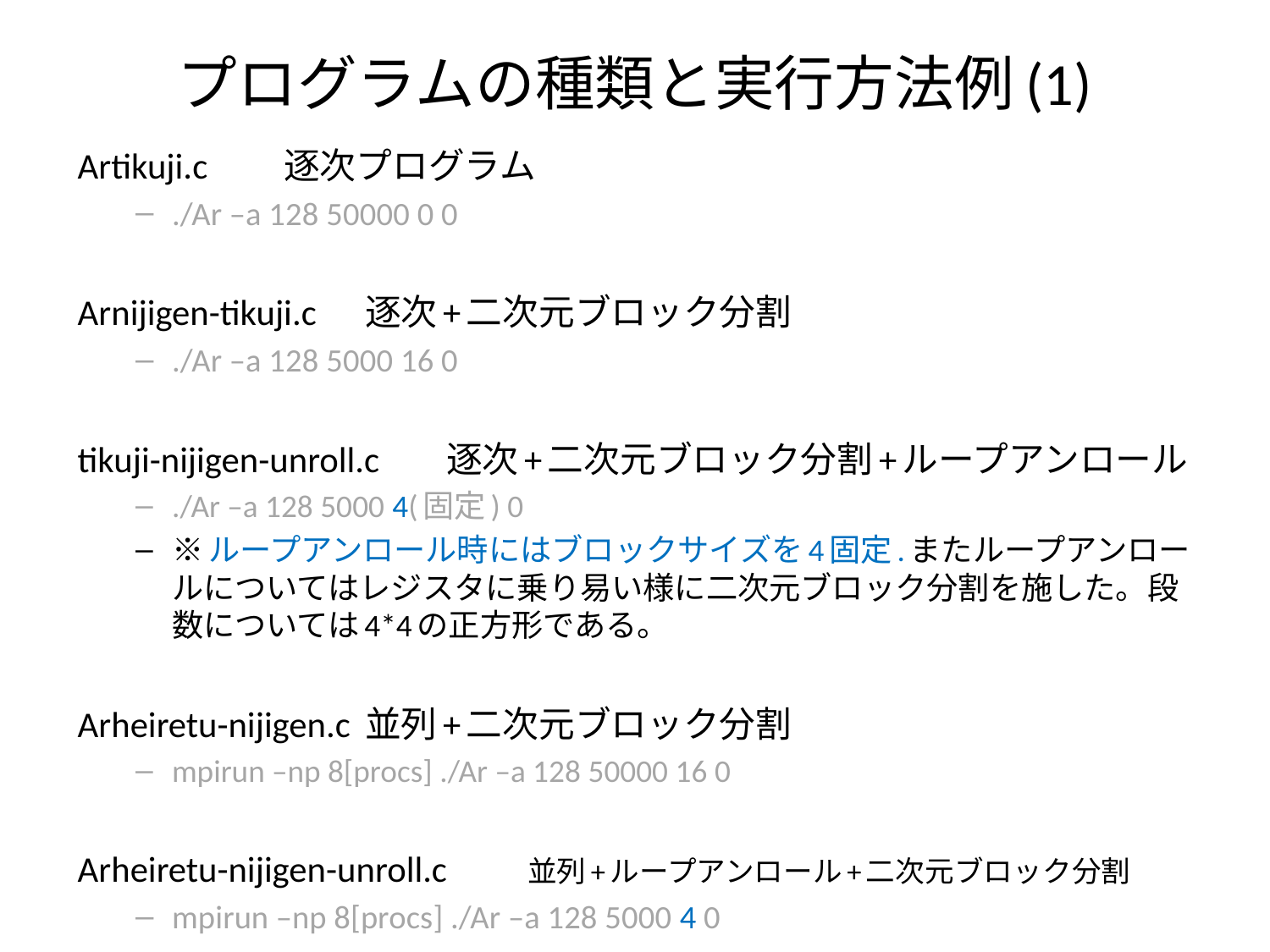

# プログラムの種類と実行方法例(1)
Artikuji.c	逐次プログラム
./Ar –a 128 50000 0 0

Arnijigen-tikuji.c	逐次+二次元ブロック分割
./Ar –a 128 5000 16 0

tikuji-nijigen-unroll.c	逐次+二次元ブロック分割+ループアンロール
./Ar –a 128 5000 4(固定) 0
※ループアンロール時にはブロックサイズを4固定.またループアンロールについてはレジスタに乗り易い様に二次元ブロック分割を施した。段数については4*4の正方形である。

Arheiretu-nijigen.c	並列+二次元ブロック分割
mpirun –np 8[procs] ./Ar –a 128 50000 16 0

Arheiretu-nijigen-unroll.c	並列+ループアンロール+二次元ブロック分割
mpirun –np 8[procs] ./Ar –a 128 5000 4 0